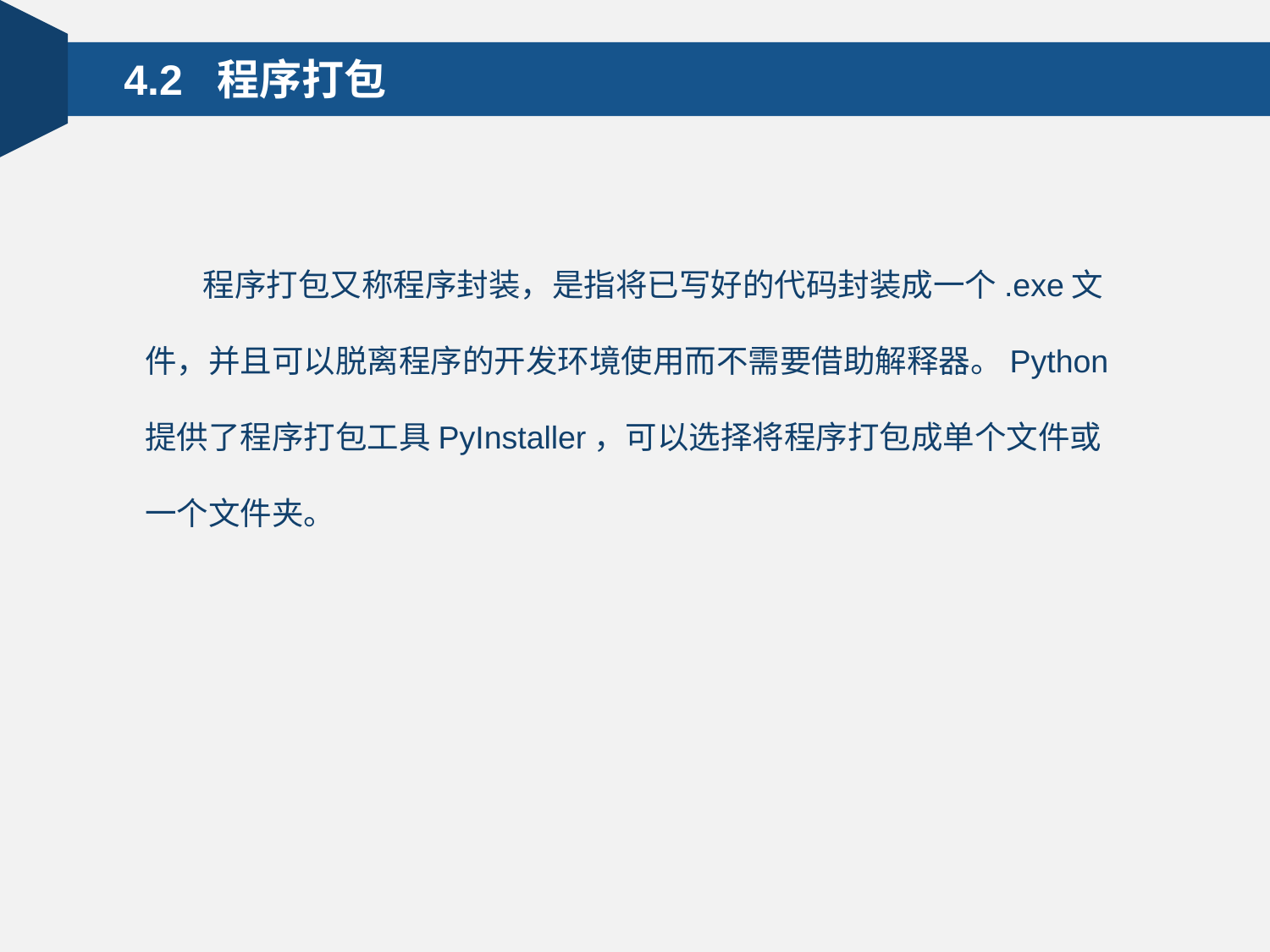

4.2  程序打包
       程序打包又称程序封装，是指将已写好的代码封装成一个.exe文件，并且可以脱离程序的开发环境使用而不需要借助解释器。Python提供了程序打包工具PyInstaller，可以选择将程序打包成单个文件或一个文件夹。